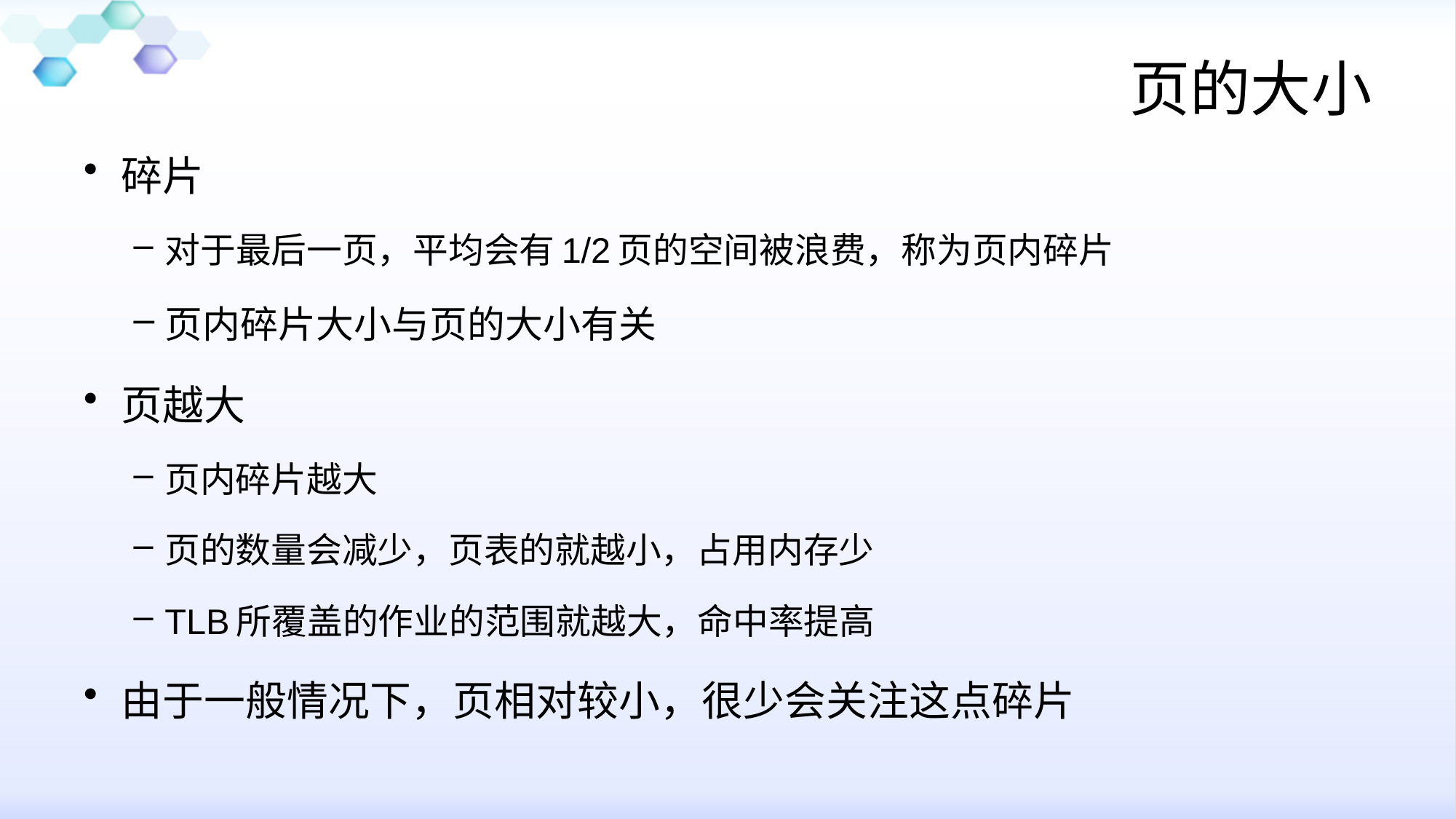

# 页的大小
碎片
对于最后一页，平均会有1/2页的空间被浪费，称为页内碎片
页内碎片大小与页的大小有关
页越大
页内碎片越大
页的数量会减少，页表的就越小，占用内存少
TLB所覆盖的作业的范围就越大，命中率提高
由于一般情况下，页相对较小，很少会关注这点碎片